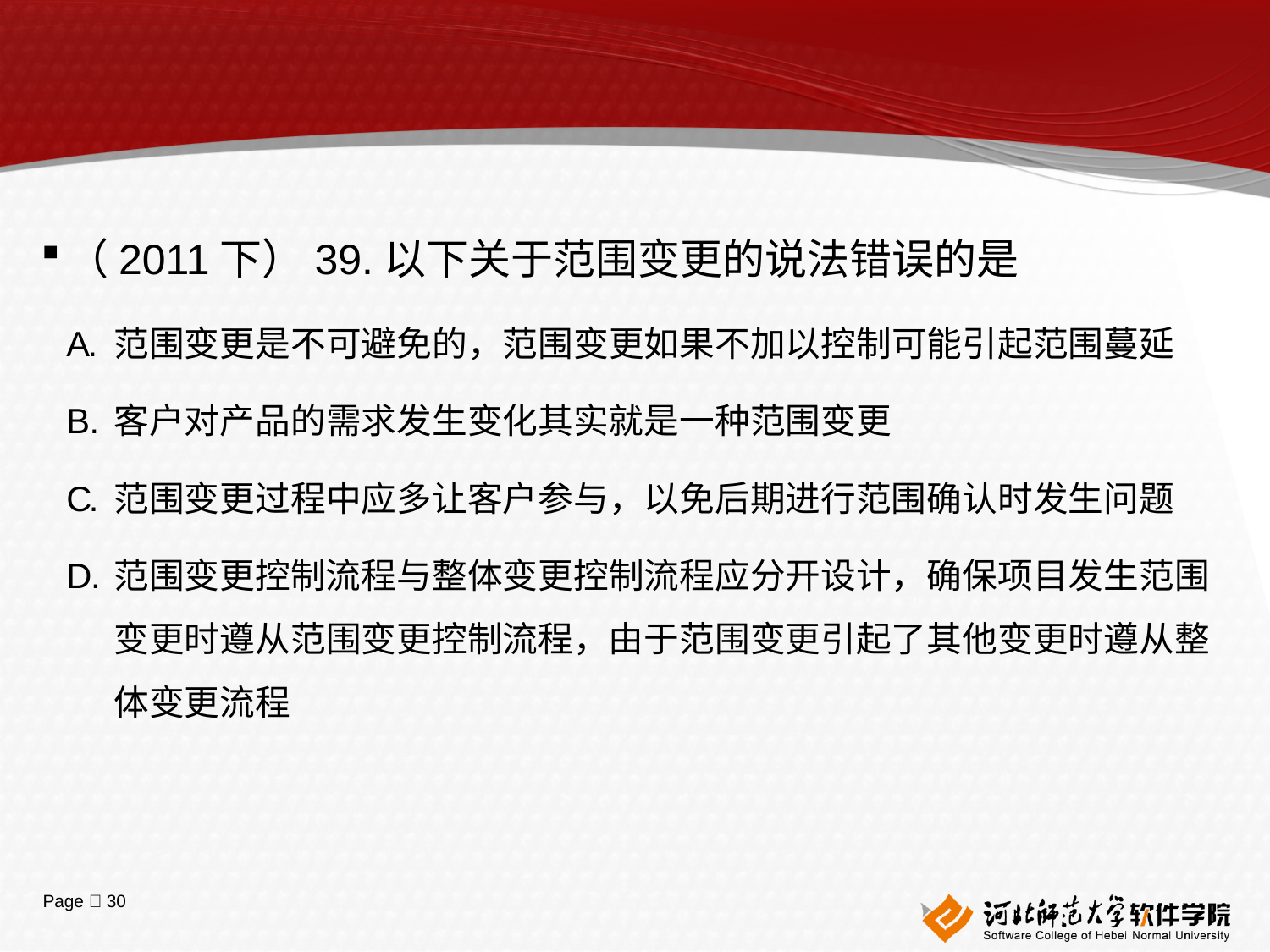

#
（2011下）39.以下关于范围变更的说法错误的是
范围变更是不可避免的，范围变更如果不加以控制可能引起范围蔓延
客户对产品的需求发生变化其实就是一种范围变更
范围变更过程中应多让客户参与，以免后期进行范围确认时发生问题
范围变更控制流程与整体变更控制流程应分开设计，确保项目发生范围变更时遵从范围变更控制流程，由于范围变更引起了其他变更时遵从整体变更流程